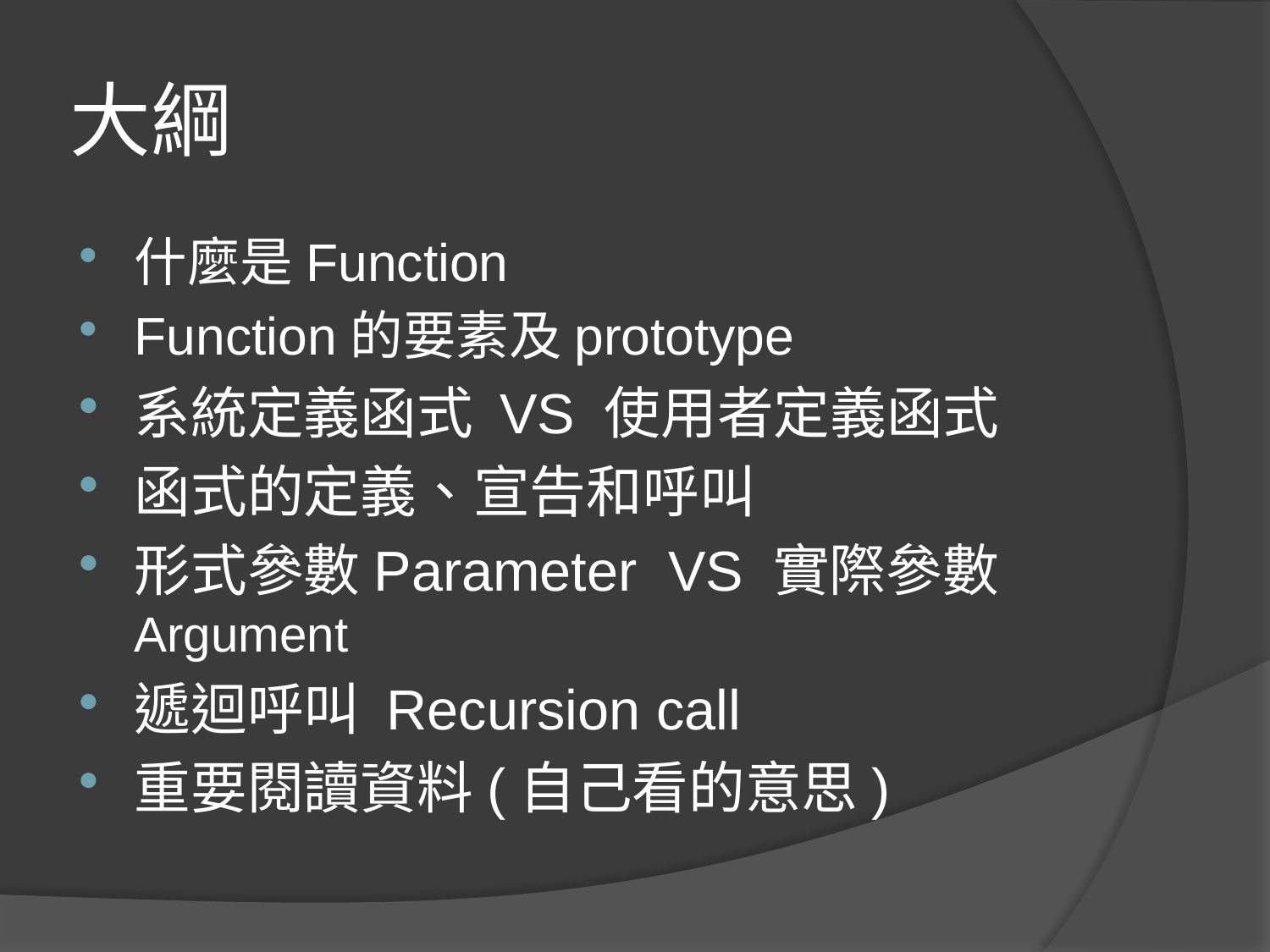

# 大綱
什麼是Function
Function的要素及prototype
系統定義函式 VS 使用者定義函式
函式的定義、宣告和呼叫
形式參數Parameter  VS 實際參數Argument
遞迴呼叫 Recursion call
重要閱讀資料(自己看的意思)